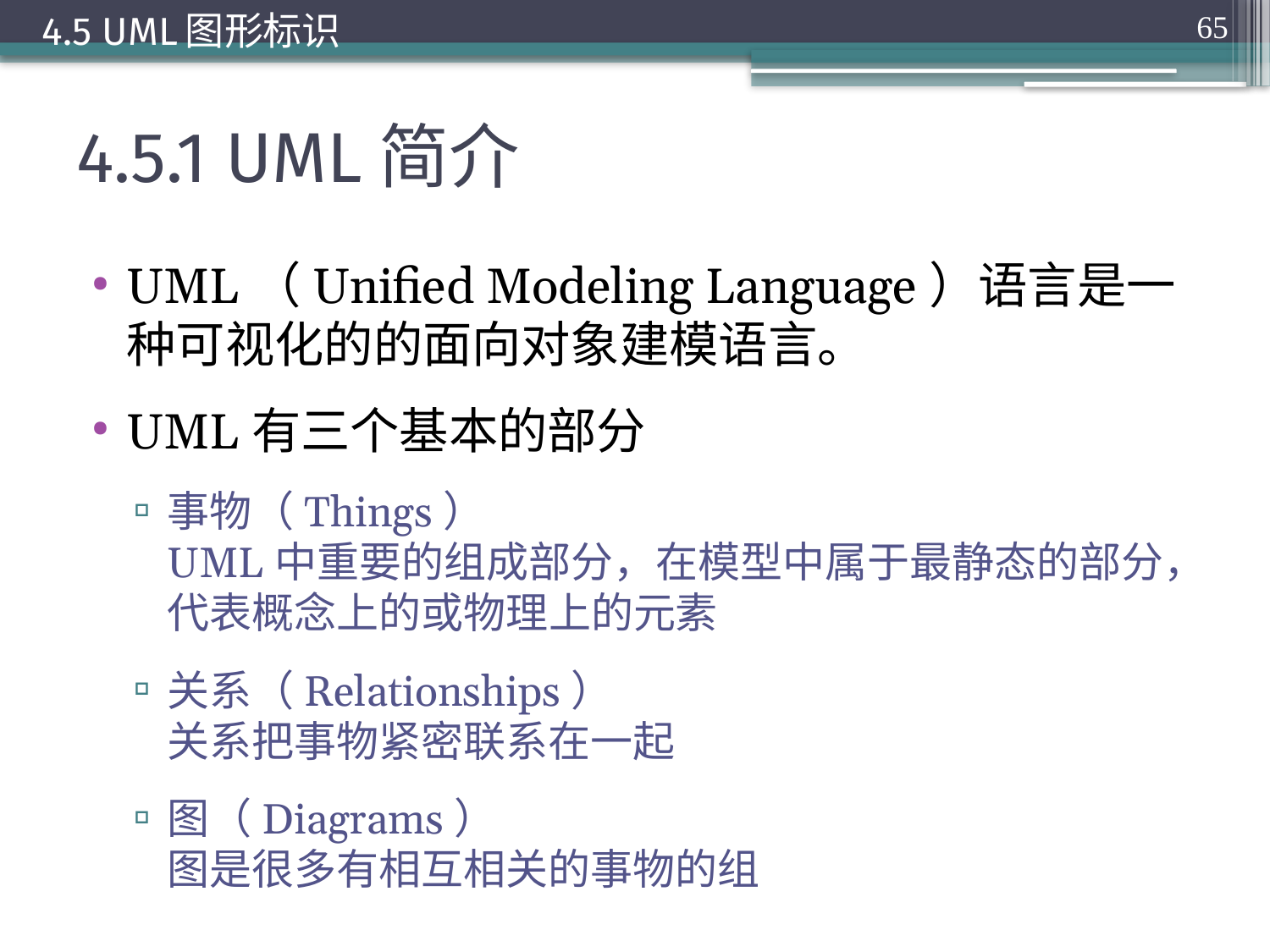

4.5 UML图形标识
65
# 4.5.1 UML简介
UML（Unified Modeling Language）语言是一种可视化的的面向对象建模语言。
UML有三个基本的部分
事物（Things）
UML中重要的组成部分，在模型中属于最静态的部分，代表概念上的或物理上的元素
关系（Relationships）
关系把事物紧密联系在一起
图（Diagrams）
图是很多有相互相关的事物的组